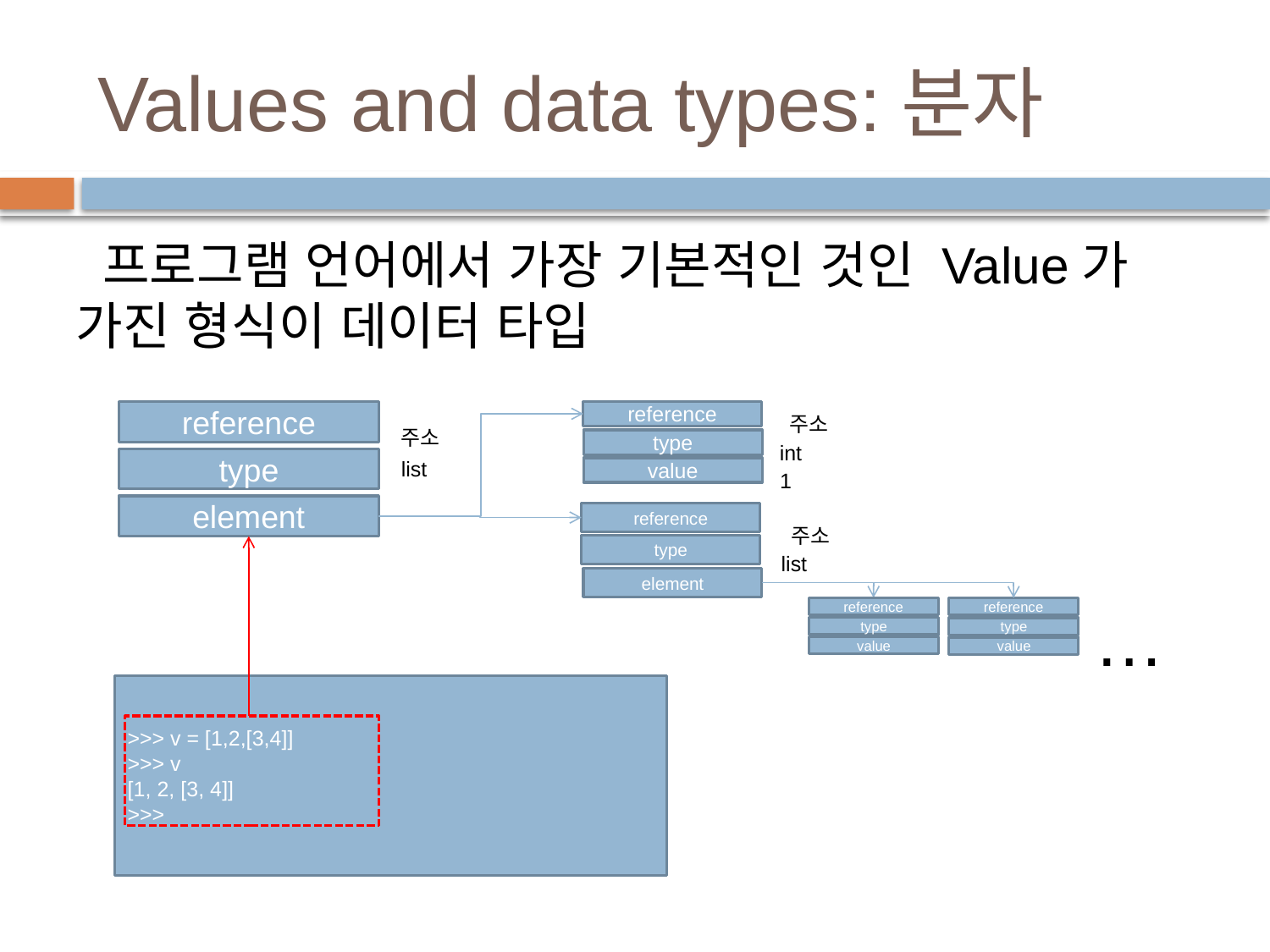

# Values and data types:분자
 프로그램 언어에서 가장 기본적인 것인 Value가 가진 형식이 데이터 타입
reference
type
element
reference
 주소
 주소
type
int
list
value
1
reference
type
element
 주소
list
…
reference
type
value
reference
type
value
>>> v = [1,2,[3,4]]
>>> v
[1, 2, [3, 4]]
>>>